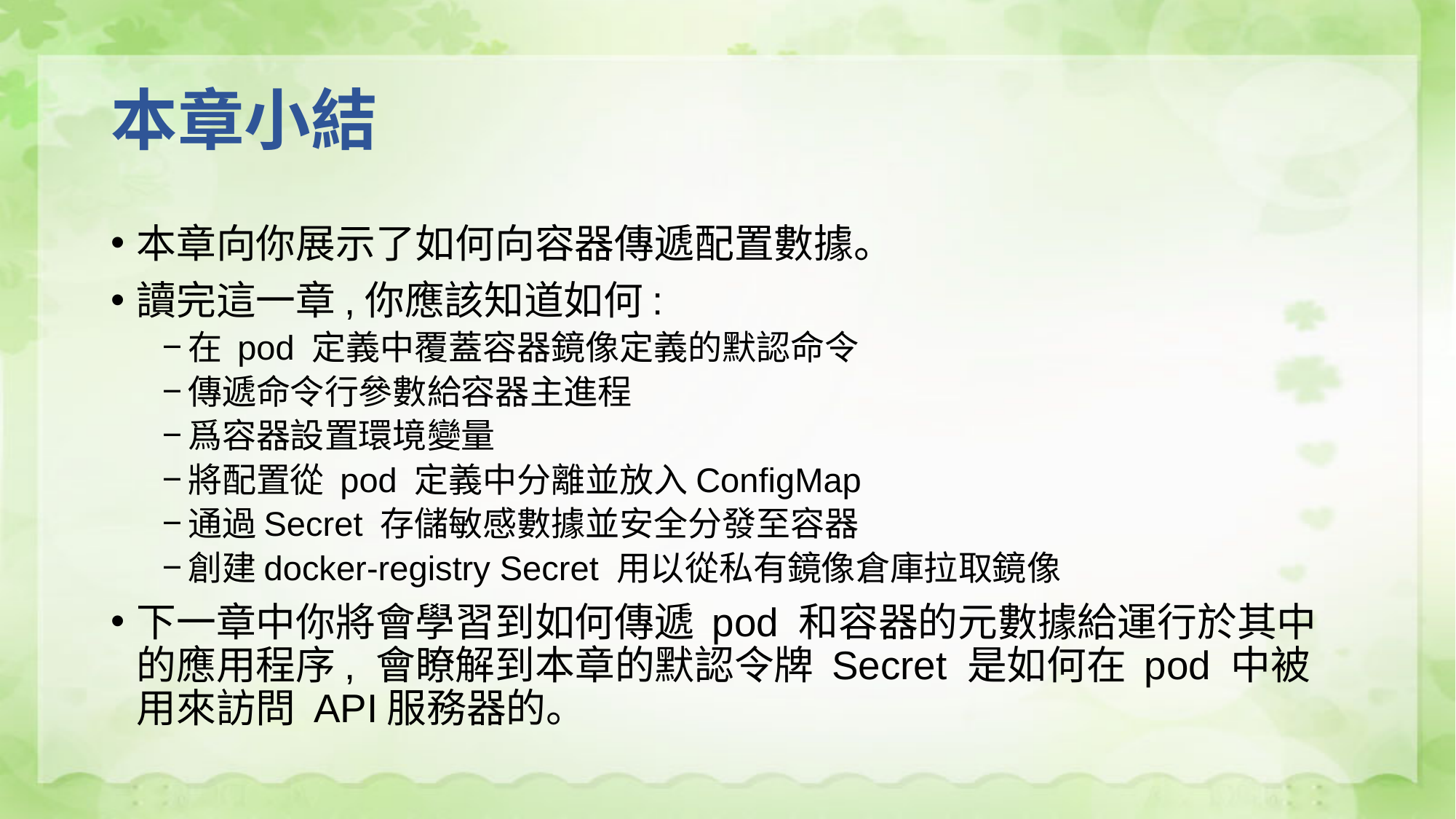

# 本章小結
本章向你展示了如何向容器傳遞配置數據。
讀完這一章,你應該知道如何:
在 pod 定義中覆蓋容器鏡像定義的默認命令
傳遞命令行參數給容器主進程
爲容器設置環境變量
將配置從 pod 定義中分離並放入ConfigMap
通過Secret 存儲敏感數據並安全分發至容器
創建docker-registry Secret 用以從私有鏡像倉庫拉取鏡像
下一章中你將會學習到如何傳遞 pod 和容器的元數據給運行於其中的應用程序, 會瞭解到本章的默認令牌 Secret 是如何在 pod 中被用來訪問 API服務器的。